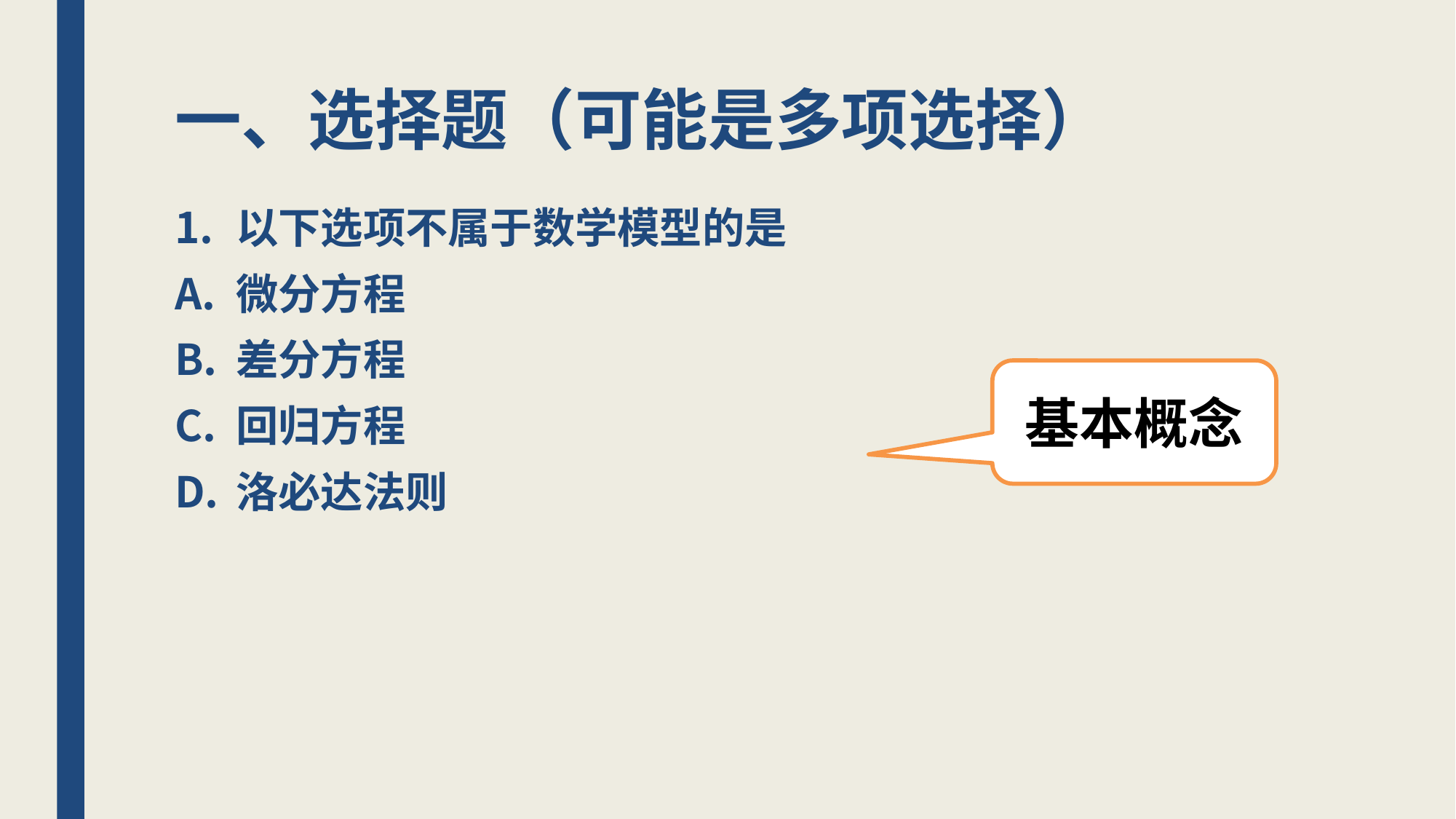

# 一、选择题（可能是多项选择）
以下选项不属于数学模型的是
微分方程
差分方程
回归方程
洛必达法则

基本概念